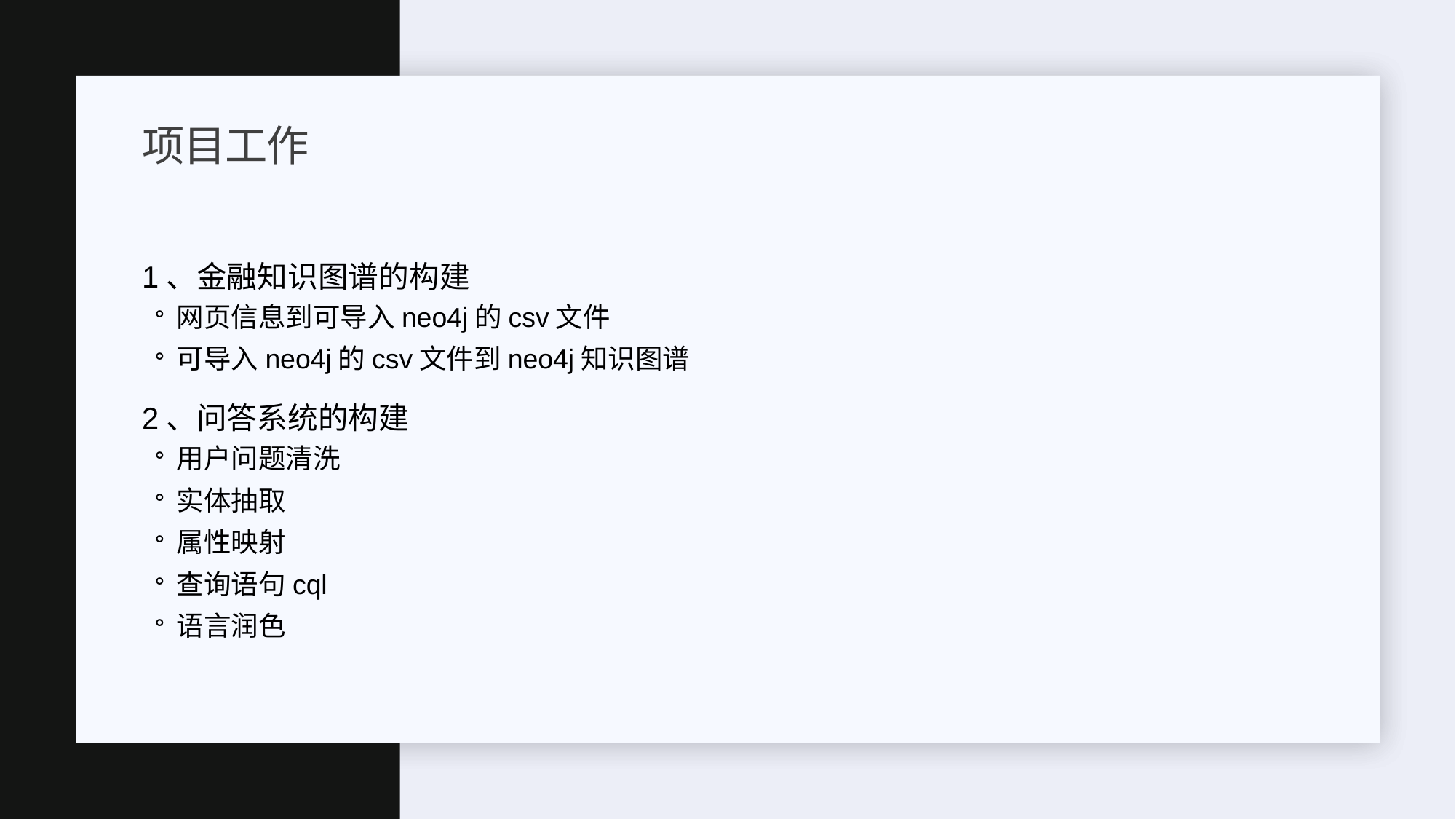

# 项目工作
1、金融知识图谱的构建
网页信息到可导入neo4j的csv文件
可导入neo4j的csv文件到neo4j知识图谱
2、问答系统的构建
用户问题清洗
实体抽取
属性映射
查询语句cql
语言润色